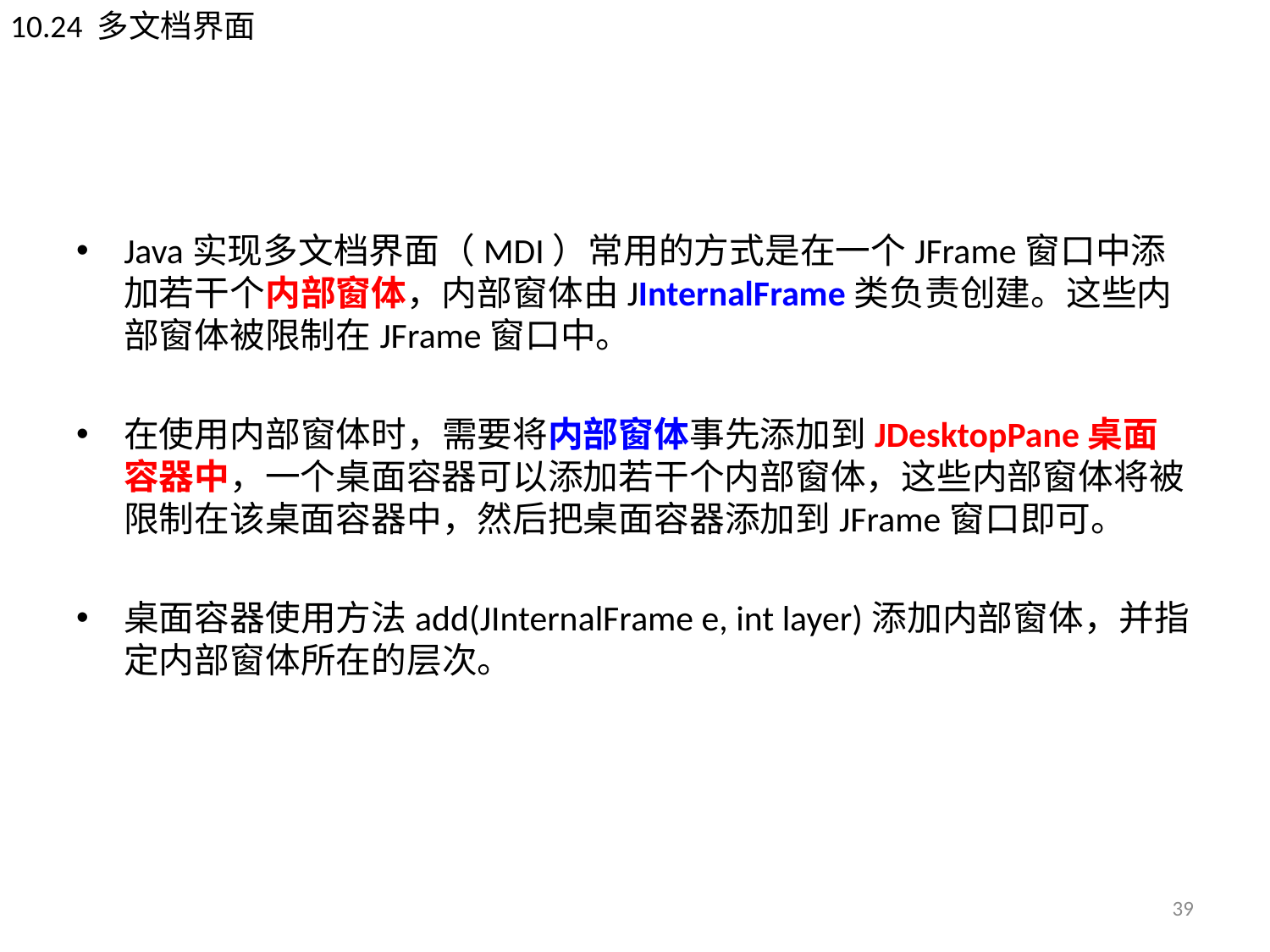

10.24 多文档界面
#
Java实现多文档界面（MDI）常用的方式是在一个JFrame窗口中添加若干个内部窗体，内部窗体由JInternalFrame类负责创建。这些内部窗体被限制在JFrame窗口中。

在使用内部窗体时，需要将内部窗体事先添加到JDesktopPane桌面容器中，一个桌面容器可以添加若干个内部窗体，这些内部窗体将被限制在该桌面容器中，然后把桌面容器添加到JFrame窗口即可。

桌面容器使用方法add(JInternalFrame e, int layer)添加内部窗体，并指定内部窗体所在的层次。
39